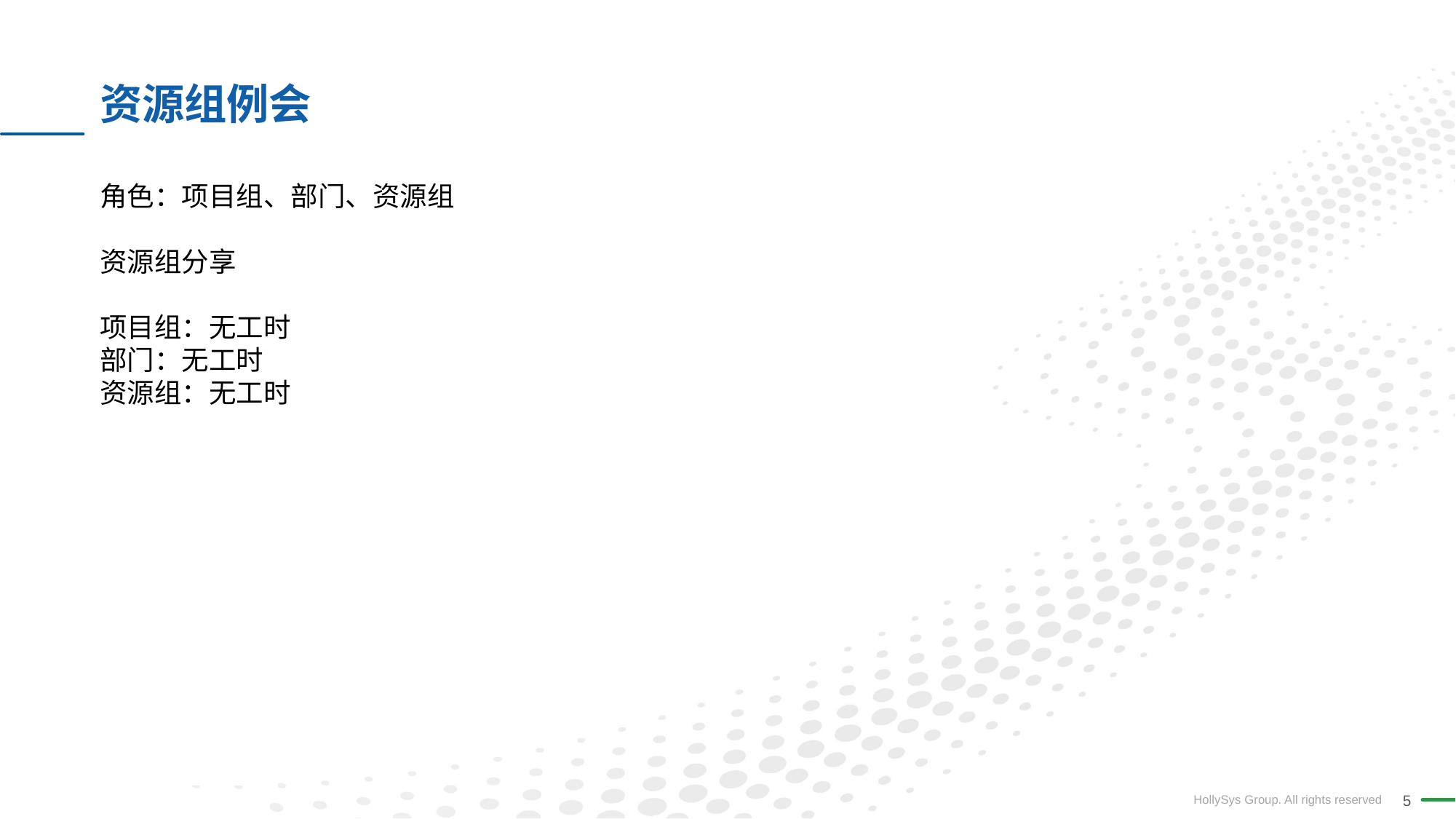

# 资源组例会

角色：项目组、部门、资源组

资源组分享

项目组：无工时
部门：无工时
资源组：无工时